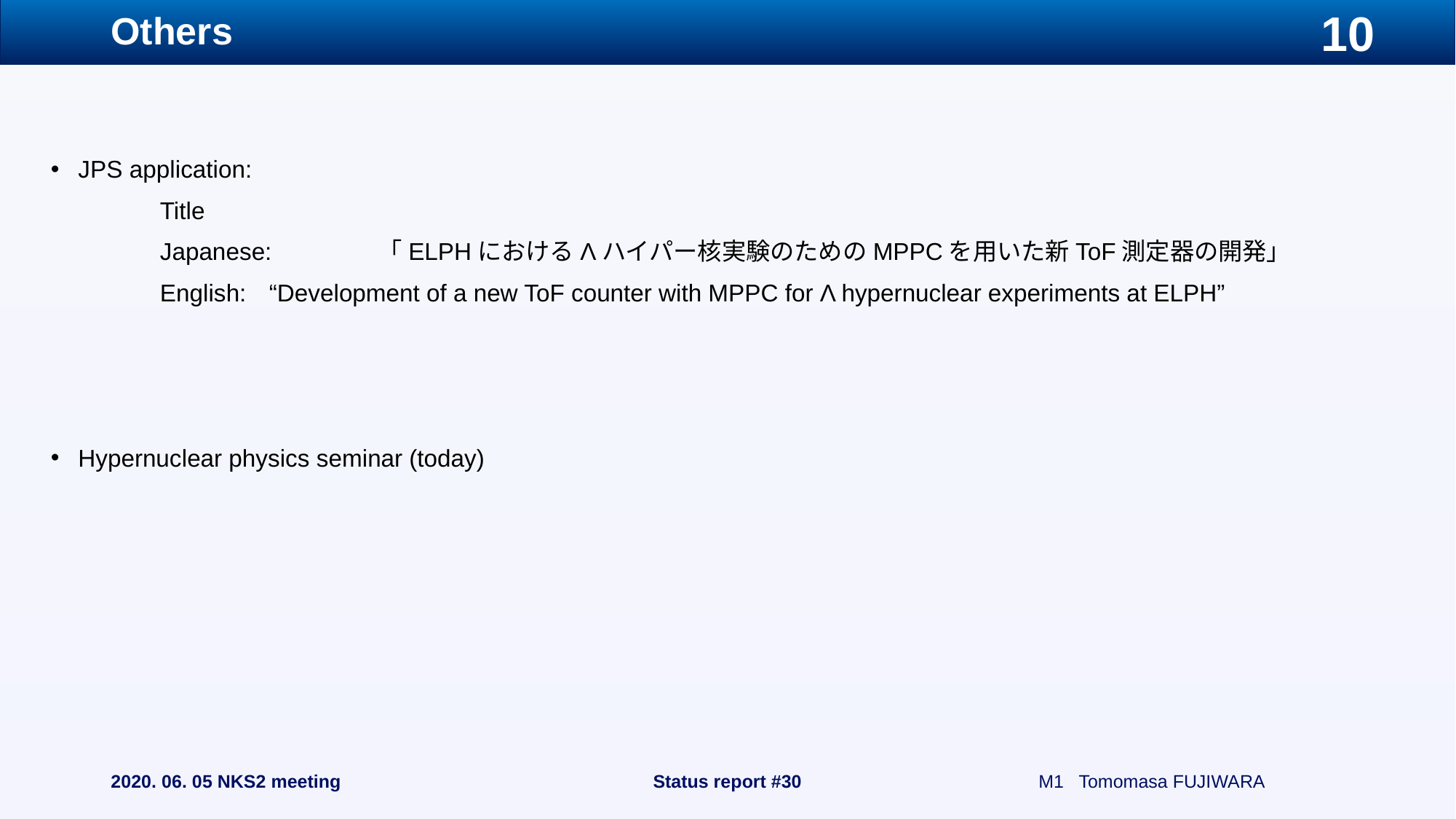

# Others
JPS application:
	Title
	Japanese:	「ELPHにおけるΛハイパー核実験のためのMPPCを用いた新ToF測定器の開発」
	English:	“Development of a new ToF counter with MPPC for Λ hypernuclear experiments at ELPH”

Hypernuclear physics seminar (today)
2020. 06. 05 NKS2 meeting
Status report #30